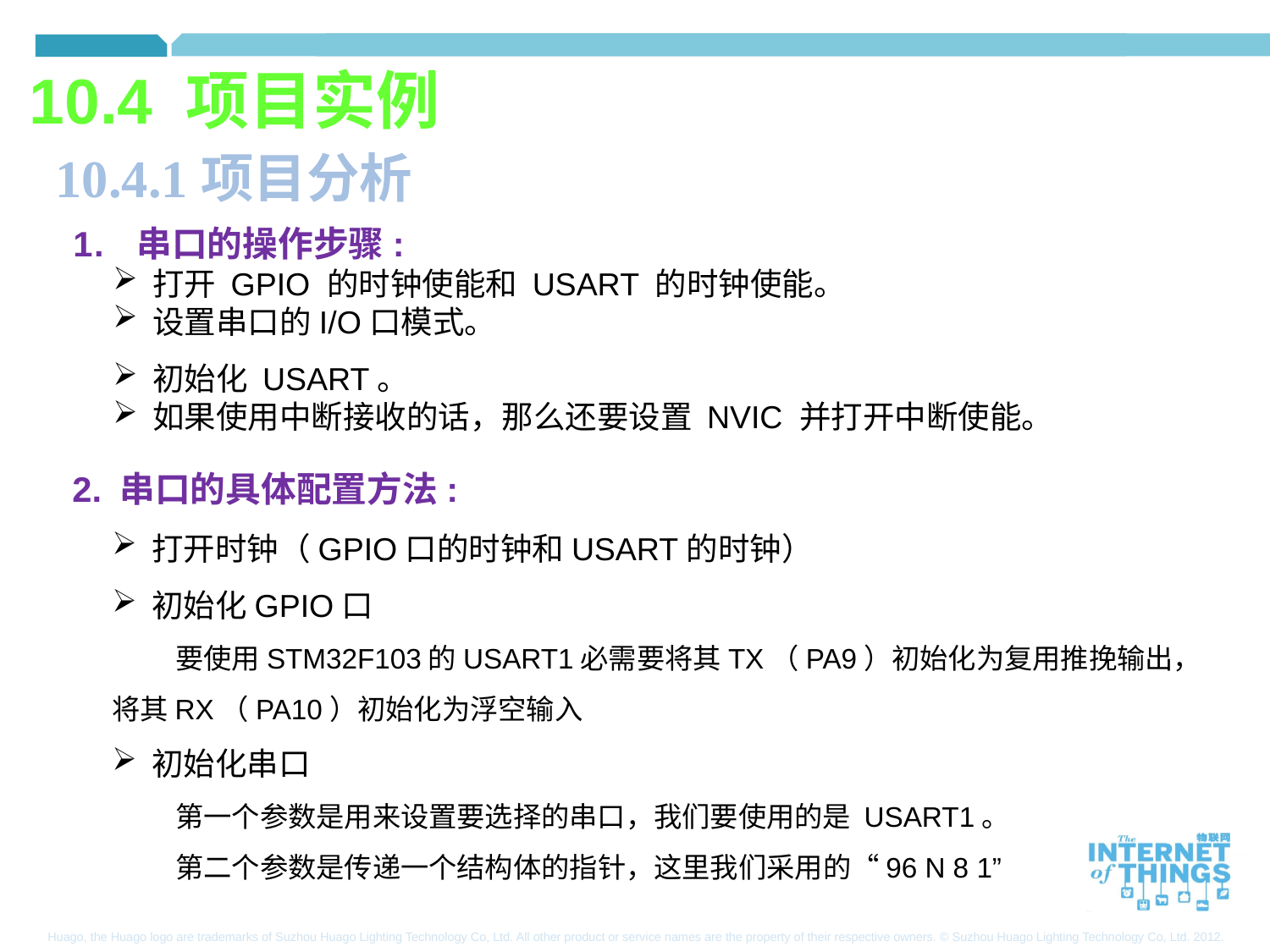

10.4 项目实例
10.4.1项目分析
串口的操作步骤:
打开 GPIO 的时钟使能和 USART 的时钟使能。
设置串口的I/O口模式。
初始化 USART。
如果使用中断接收的话，那么还要设置 NVIC 并打开中断使能。
2. 串口的具体配置方法:
打开时钟（GPIO口的时钟和USART的时钟）
初始化GPIO口
要使用STM32F103的USART1必需要将其TX（PA9）初始化为复用推挽输出，将其RX（PA10）初始化为浮空输入
初始化串口
第一个参数是用来设置要选择的串口，我们要使用的是 USART1。
第二个参数是传递一个结构体的指针，这里我们采用的“96 N 8 1”